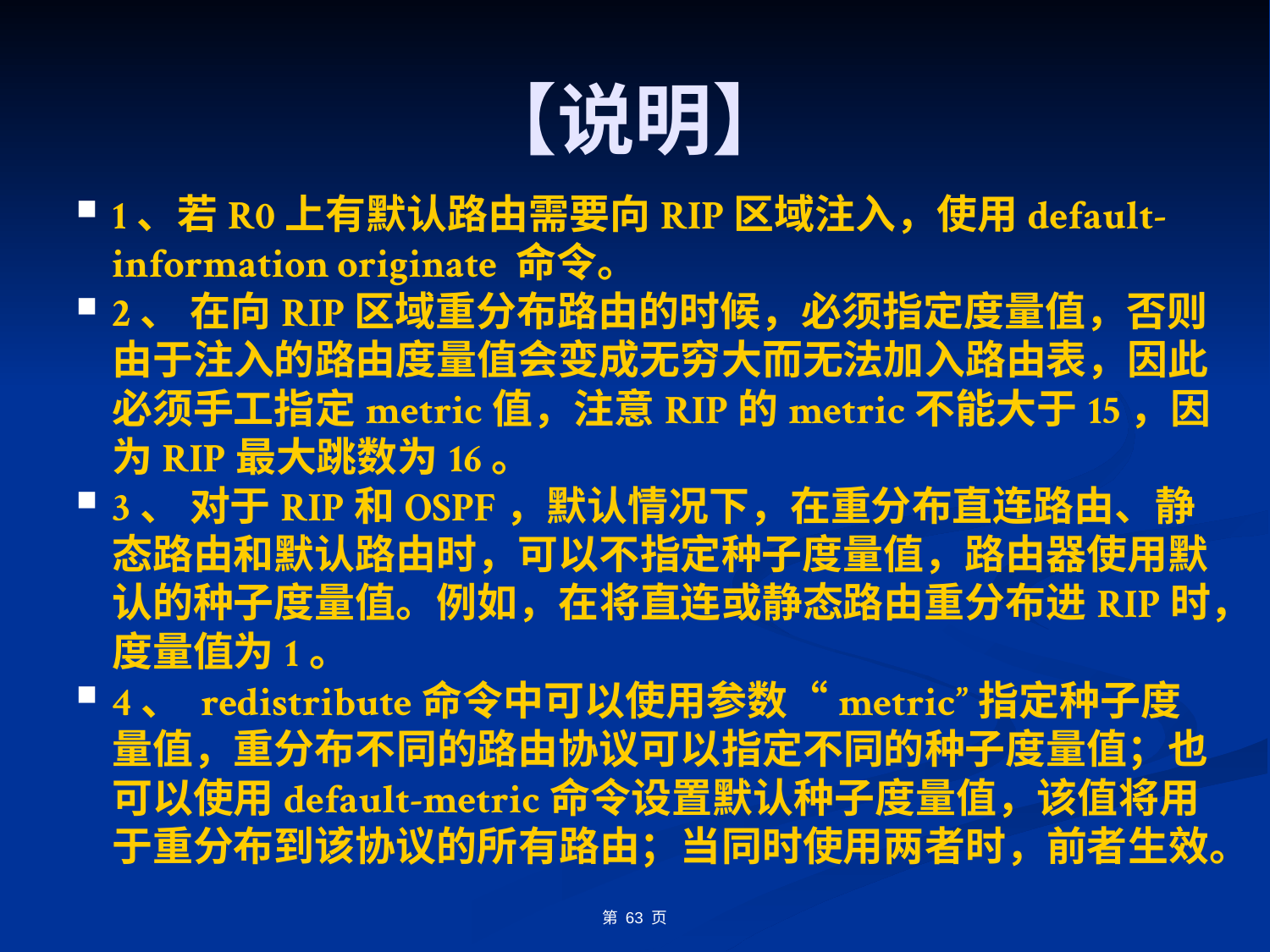

# 【说明】
1、若R0上有默认路由需要向RIP区域注入，使用default-information originate 命令。
2、 在向RIP区域重分布路由的时候，必须指定度量值，否则由于注入的路由度量值会变成无穷大而无法加入路由表，因此必须手工指定metric值，注意RIP的metric不能大于15，因为RIP最大跳数为16。
3、 对于RIP和OSPF，默认情况下，在重分布直连路由、静态路由和默认路由时，可以不指定种子度量值，路由器使用默认的种子度量值。例如，在将直连或静态路由重分布进RIP时，度量值为1。
4、 redistribute命令中可以使用参数“metric”指定种子度量值，重分布不同的路由协议可以指定不同的种子度量值；也可以使用default-metric命令设置默认种子度量值，该值将用于重分布到该协议的所有路由；当同时使用两者时，前者生效。
第 63 页